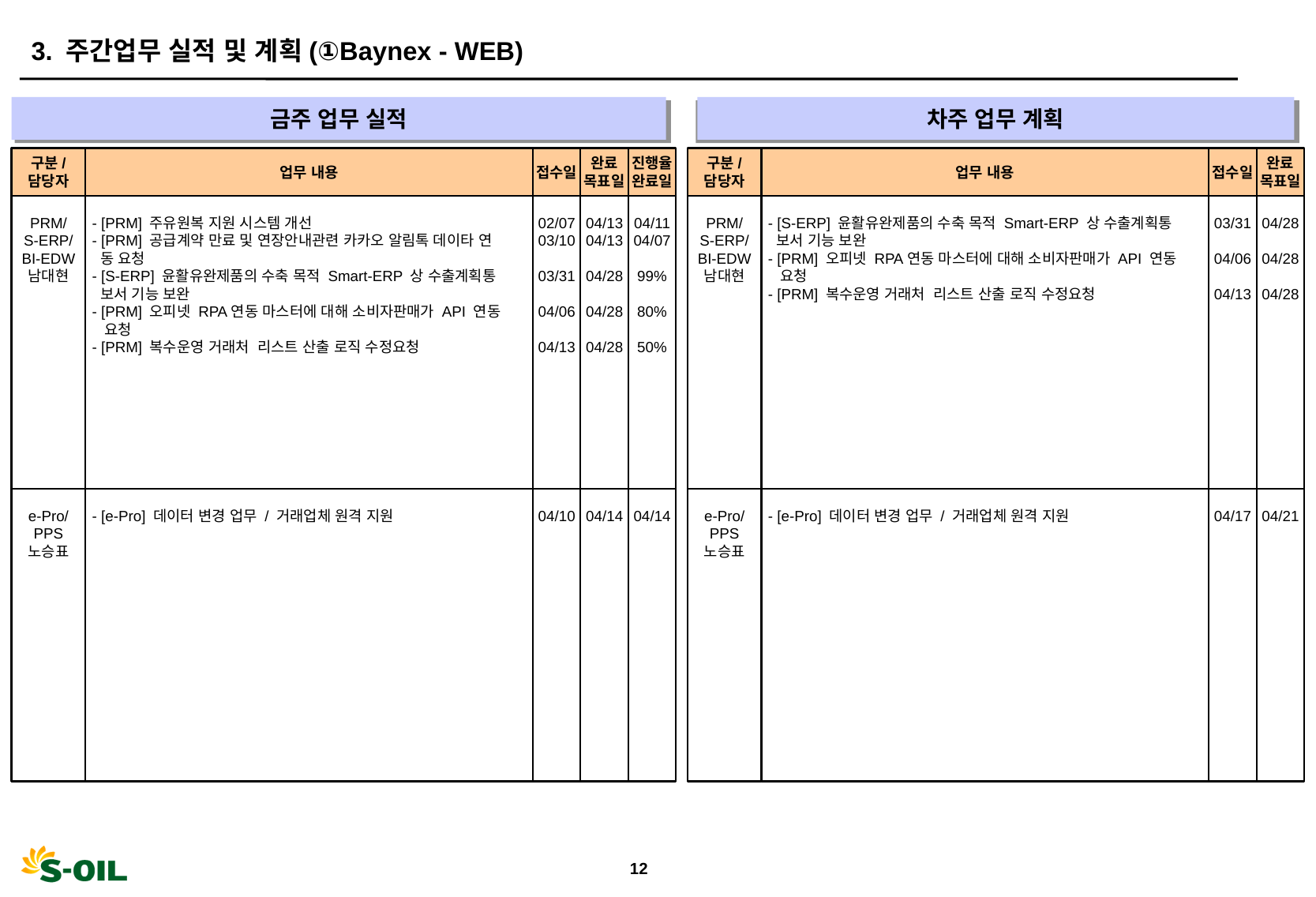

3. 주간업무 실적 및 계획(①Baynex - WEB)
금주 업무 실적
차주 업무 계획
" "
" "
구분/
담당자
업무 내용
접수일
완료
목표일
진행율
완료일
구분/
담당자
업무 내용
접수일
완료
목표일
PRM/
S-ERP/
BI-EDW
남대현

- [PRM] 주유원복 지원 시스템 개선
- [PRM] 공급계약 만료 및 연장안내관련 카카오 알림톡 데이타 연
  동 요청
- [S-ERP] 윤활유완제품의 수축 목적 Smart-ERP 상 수출계획통
  보서 기능 보완
- [PRM] 오피넷 RPA연동 마스터에 대해 소비자판매가 API 연동
   요청
- [PRM] 복수운영 거래처  리스트 산출 로직 수정요청
02/07
03/10
03/31
04/06
04/13
04/13
04/13
04/28
04/28
04/28
04/11
04/07
99%
80%
50%
PRM/
S-ERP/
BI-EDW
남대현

- [S-ERP] 윤활유완제품의 수축 목적 Smart-ERP 상 수출계획통
  보서 기능 보완
- [PRM] 오피넷 RPA연동 마스터에 대해 소비자판매가 API 연동
   요청
- [PRM] 복수운영 거래처  리스트 산출 로직 수정요청
03/31
04/06
04/13
04/28
04/28
04/28
e-Pro/
PPS
노승표

- [e-Pro] 데이터 변경 업무 / 거래업체 원격 지원
04/10
04/14
04/14
e-Pro/
PPS
노승표

- [e-Pro] 데이터 변경 업무 / 거래업체 원격 지원
04/17
04/21